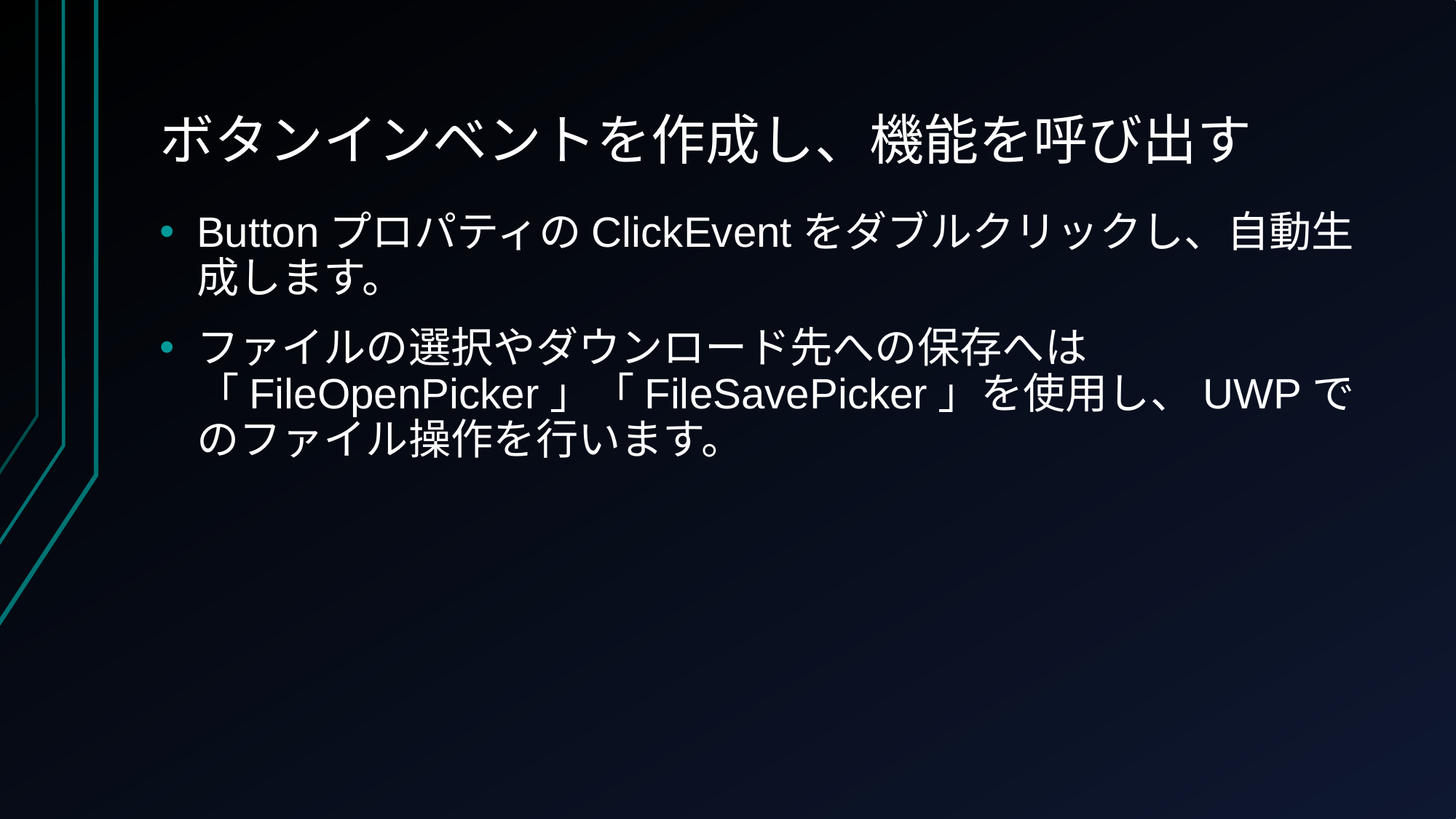

# ボタンインベントを作成し、機能を呼び出す
ButtonプロパティのClickEventをダブルクリックし、自動生成します。
ファイルの選択やダウンロード先への保存へは「FileOpenPicker」「FileSavePicker」を使用し、UWPでのファイル操作を行います。